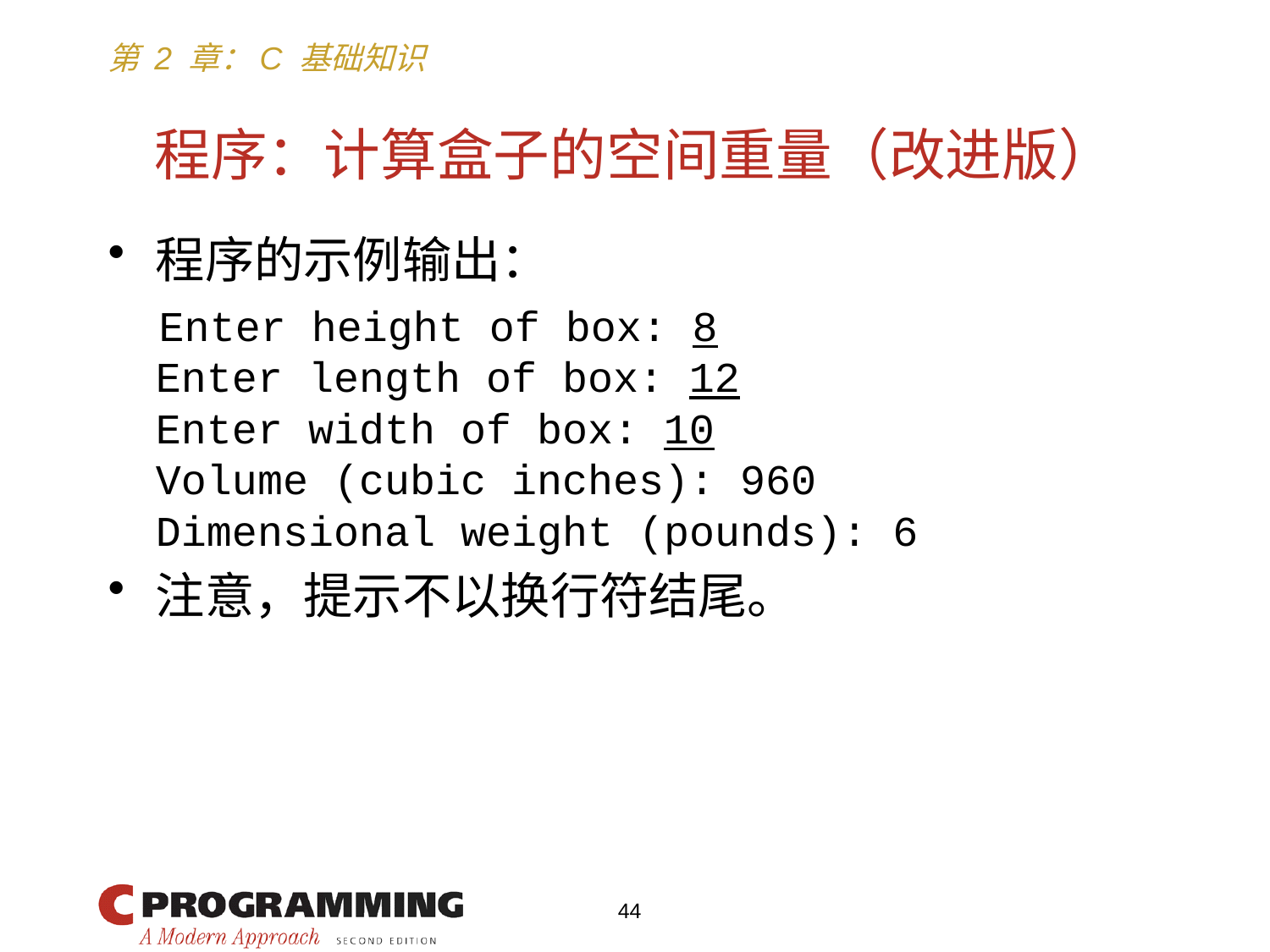

# 程序：计算盒子的空间重量（改进版）
程序的示例输出：
  Enter height of box: 8
	Enter length of box: 12
	Enter width of box: 10
	Volume (cubic inches): 960
	Dimensional weight (pounds): 6
注意，提示不以换行符结尾。

44